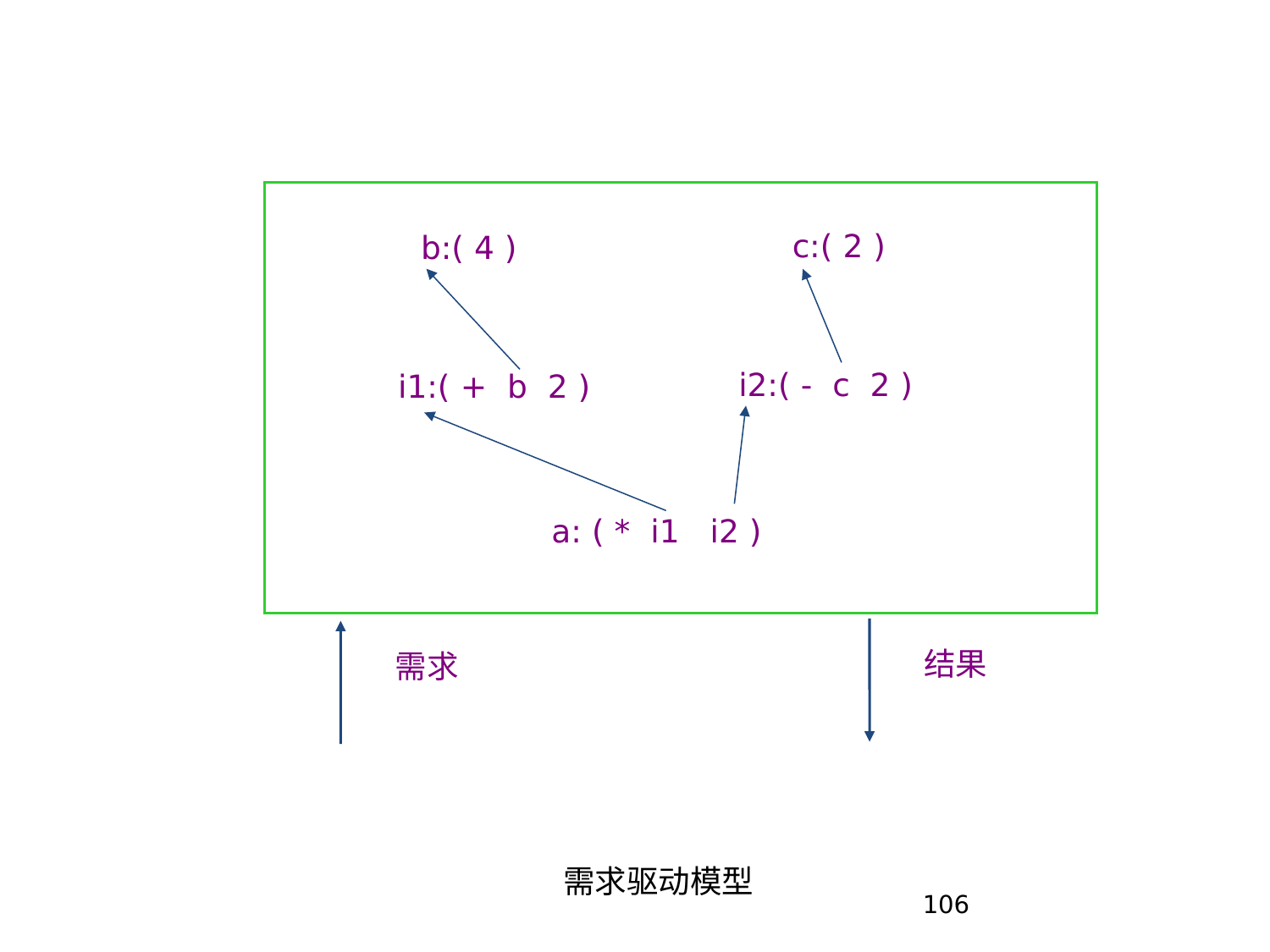

c:( 2 )
b:( 4 )

i2:( -  c  2 )
i1:( +  b  2 )

a: ( *  i1   i2 )

结果
需求
需求驱动模型
106